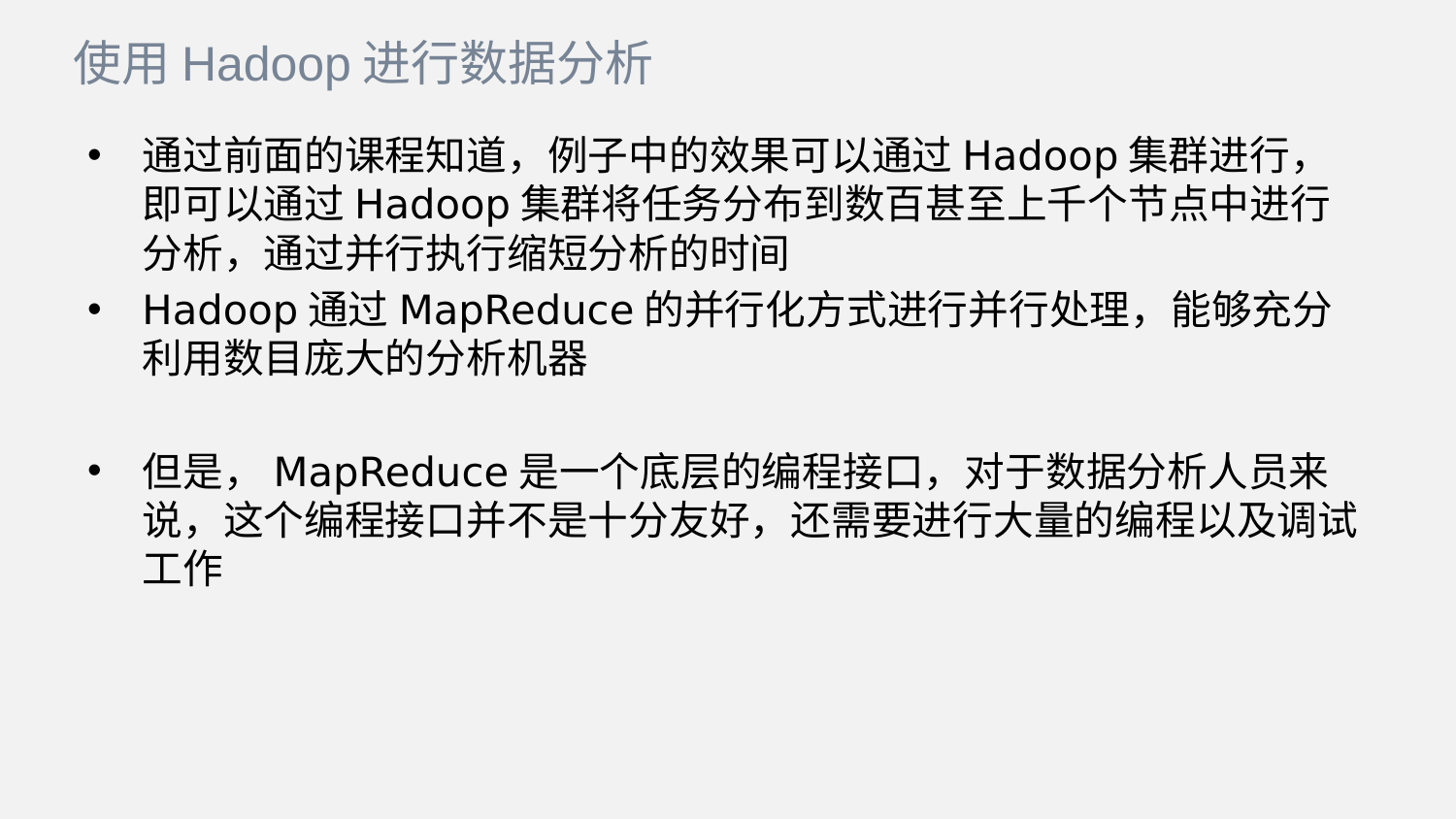

使用Hadoop进行数据分析
通过前面的课程知道，例子中的效果可以通过Hadoop集群进行，即可以通过Hadoop集群将任务分布到数百甚至上千个节点中进行分析，通过并行执行缩短分析的时间
Hadoop通过MapReduce的并行化方式进行并行处理，能够充分利用数目庞大的分析机器

但是，MapReduce是一个底层的编程接口，对于数据分析人员来说，这个编程接口并不是十分友好，还需要进行大量的编程以及调试工作